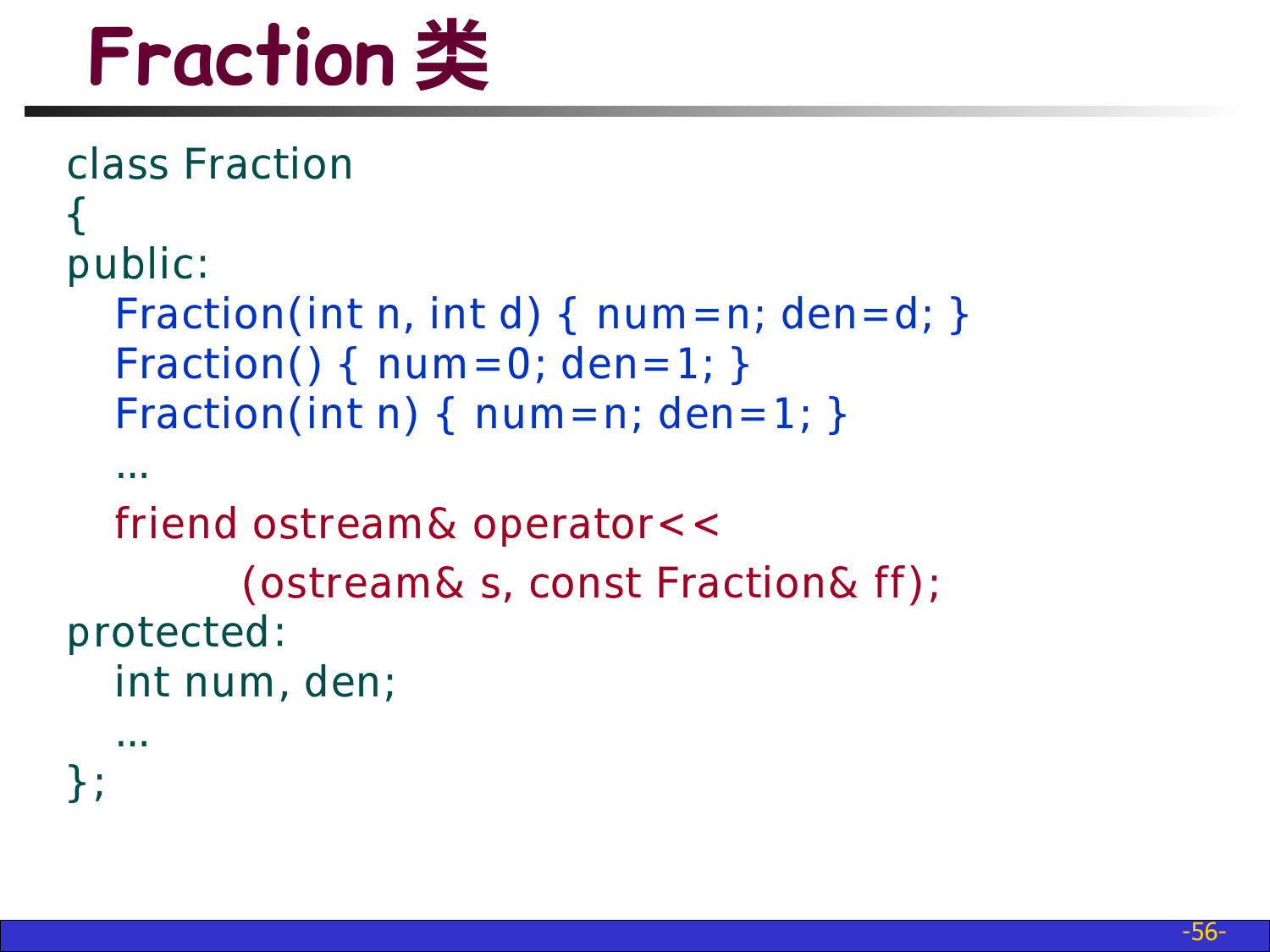

# Fraction类
class Fraction
{
public:
	Fraction(int n, int d) { num=n; den=d; }
	Fraction() { num=0; den=1; }
	Fraction(int n) { num=n; den=1; }
	…
	friend ostream& operator<<
		(ostream& s, const Fraction& ff);
protected:
	int num, den;
	…
};
-56-